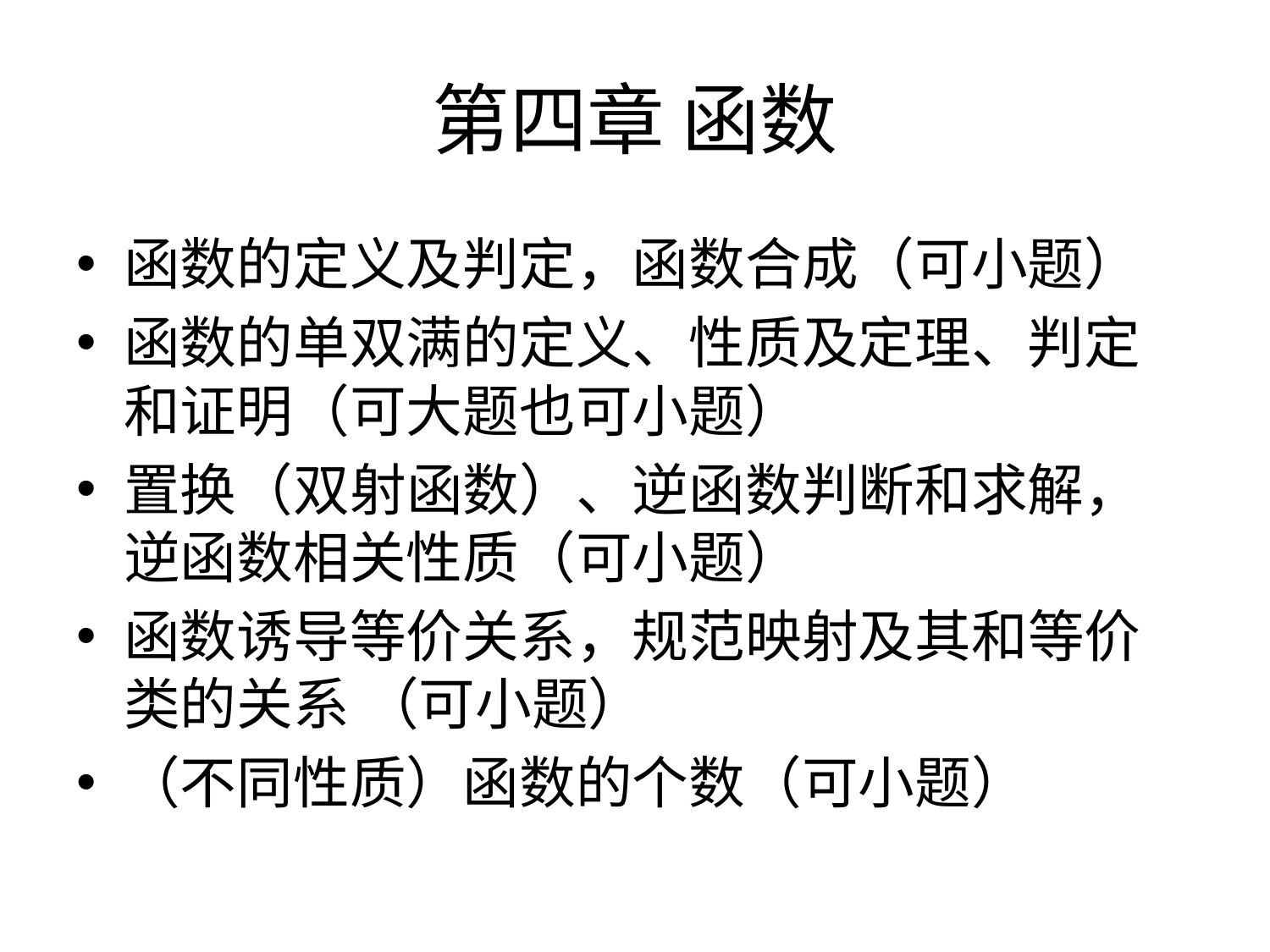

# 第四章 函数
函数的定义及判定，函数合成（可小题）
函数的单双满的定义、性质及定理、判定和证明（可大题也可小题）
置换（双射函数）、逆函数判断和求解，逆函数相关性质（可小题）
函数诱导等价关系，规范映射及其和等价类的关系 （可小题）
（不同性质）函数的个数（可小题）